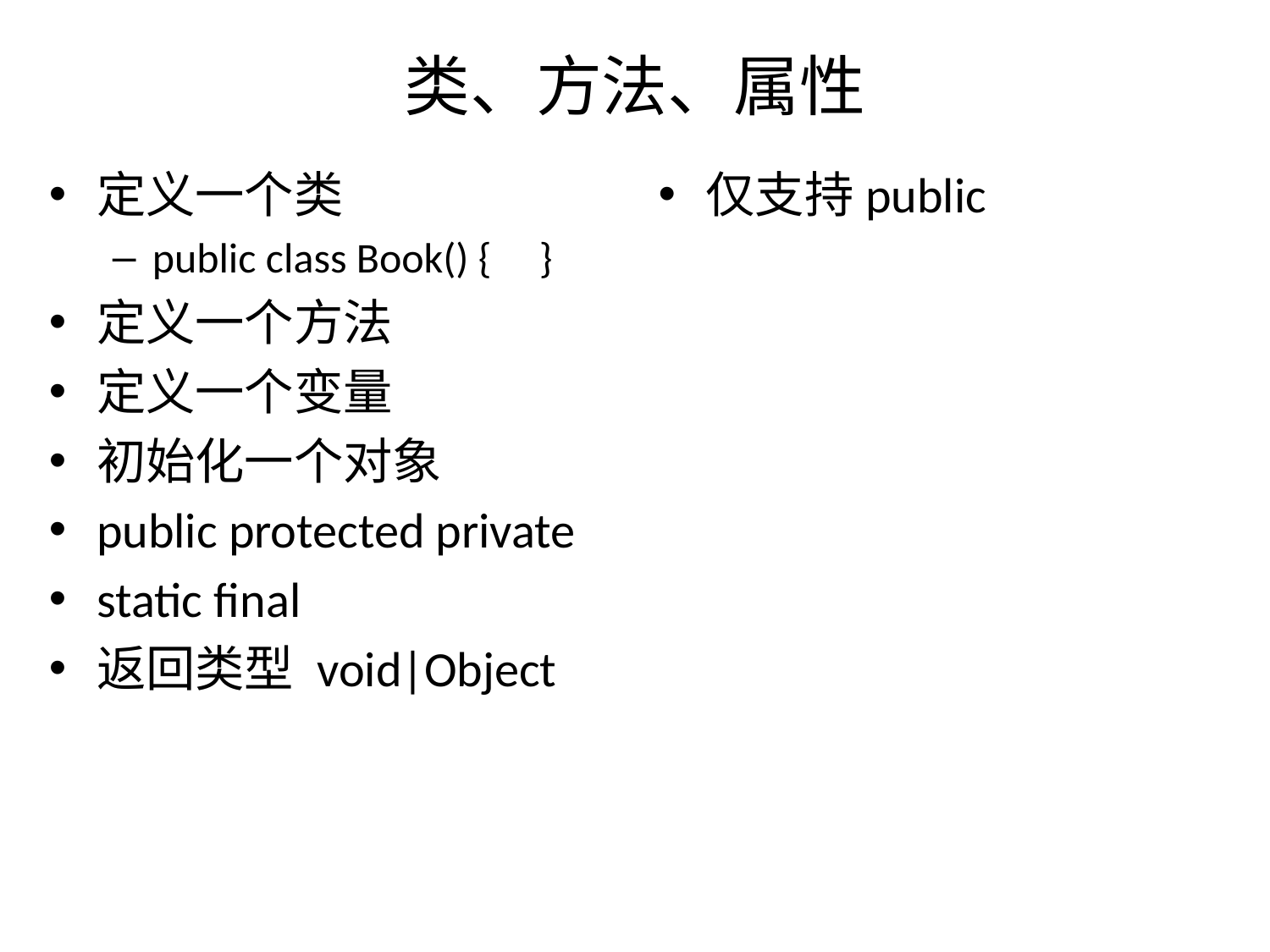

# 类、方法、属性
定义一个类
public class Book() {     }
定义一个方法
定义一个变量
初始化一个对象
public protected private
static final
返回类型 void|Object
仅支持public